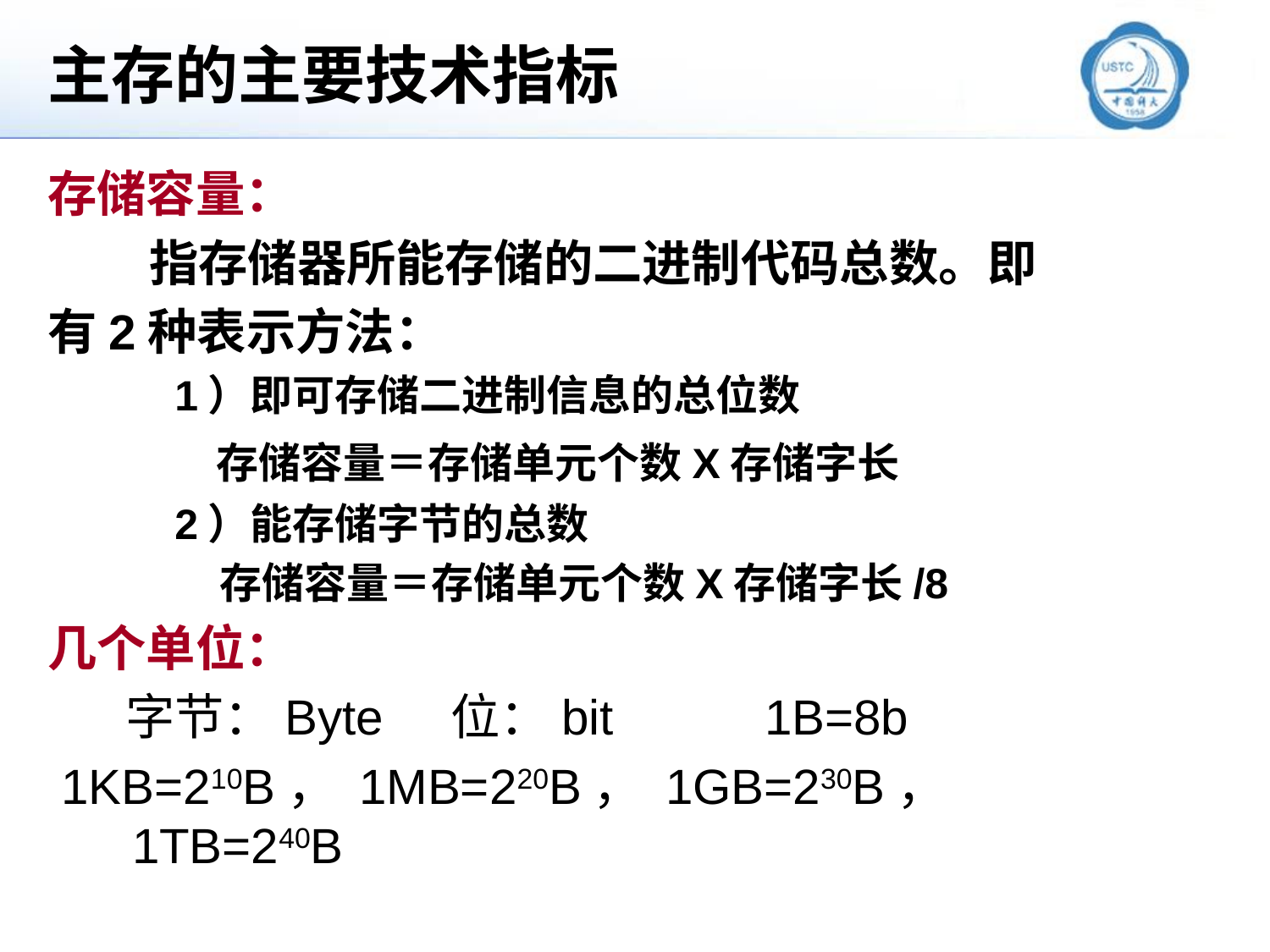

# 主存的主要技术指标
存储容量：
        指存储器所能存储的二进制代码总数。即
有2种表示方法：
1）即可存储二进制信息的总位数
              存储容量＝存储单元个数X存储字长
2）能存储字节的总数
                 存储容量＝存储单元个数X存储字长/8
几个单位：
      字节：Byte    位：bit           1B=8b
 1KB=210B， 1MB=220B， 1GB=230B，   1TB=240B